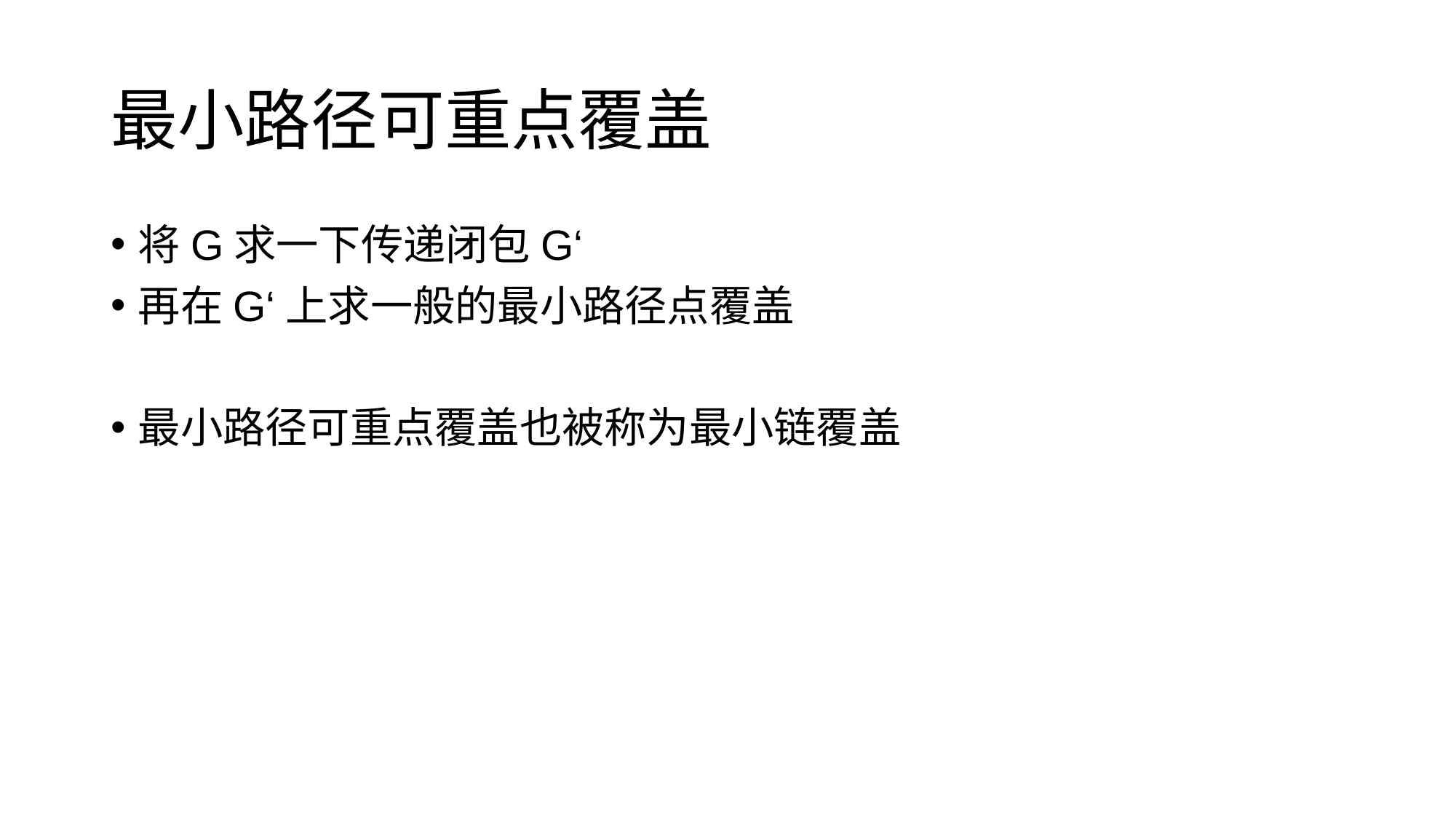

# 最小路径可重点覆盖
将G求一下传递闭包G‘
再在G‘上求一般的最小路径点覆盖

最小路径可重点覆盖也被称为最小链覆盖